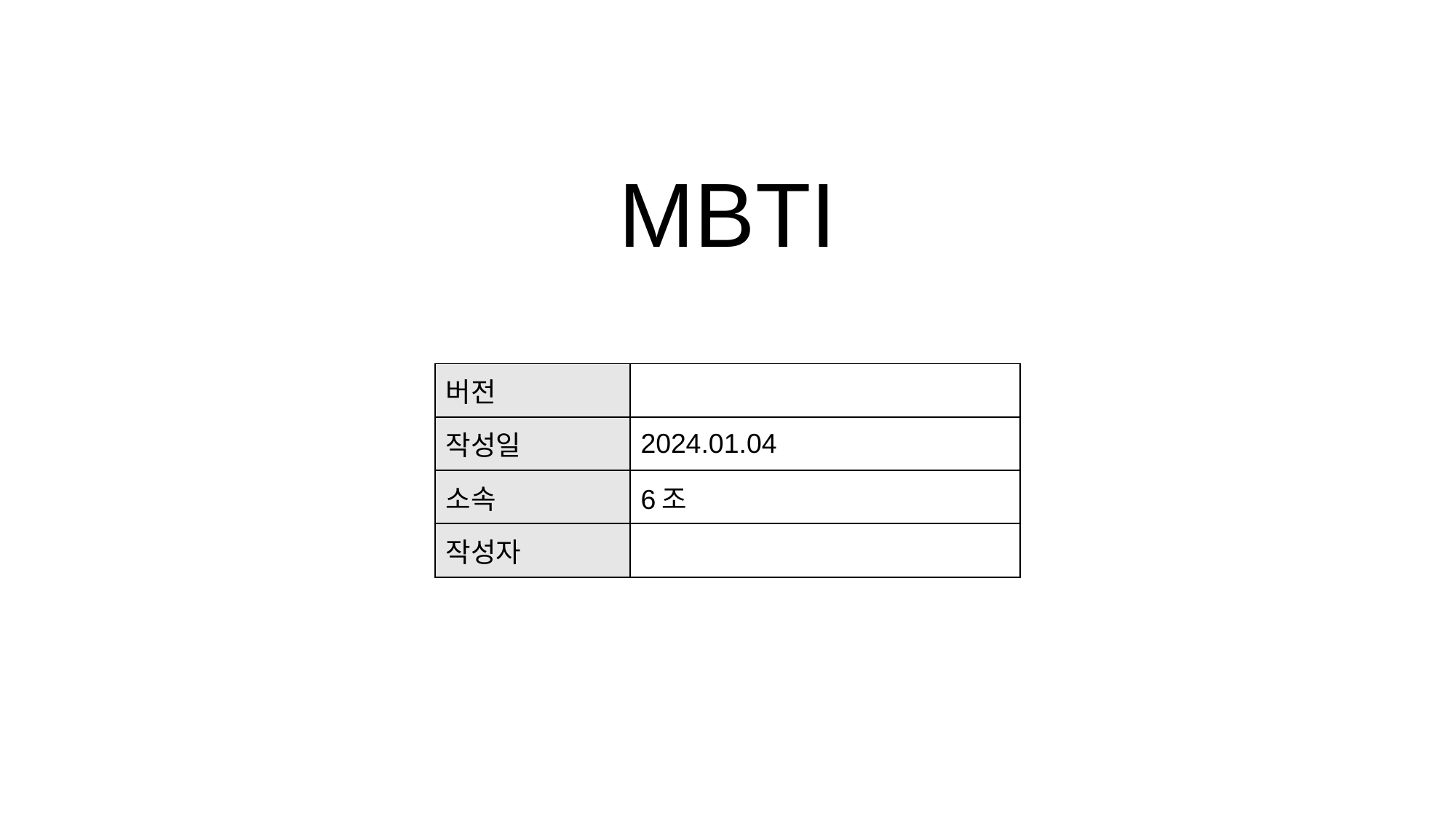

# MBTI
| 버전 |  |
| --- | --- |
| 작성일 | 2024.01.04 |
| 소속 | 6조 |
| 작성자 |  |